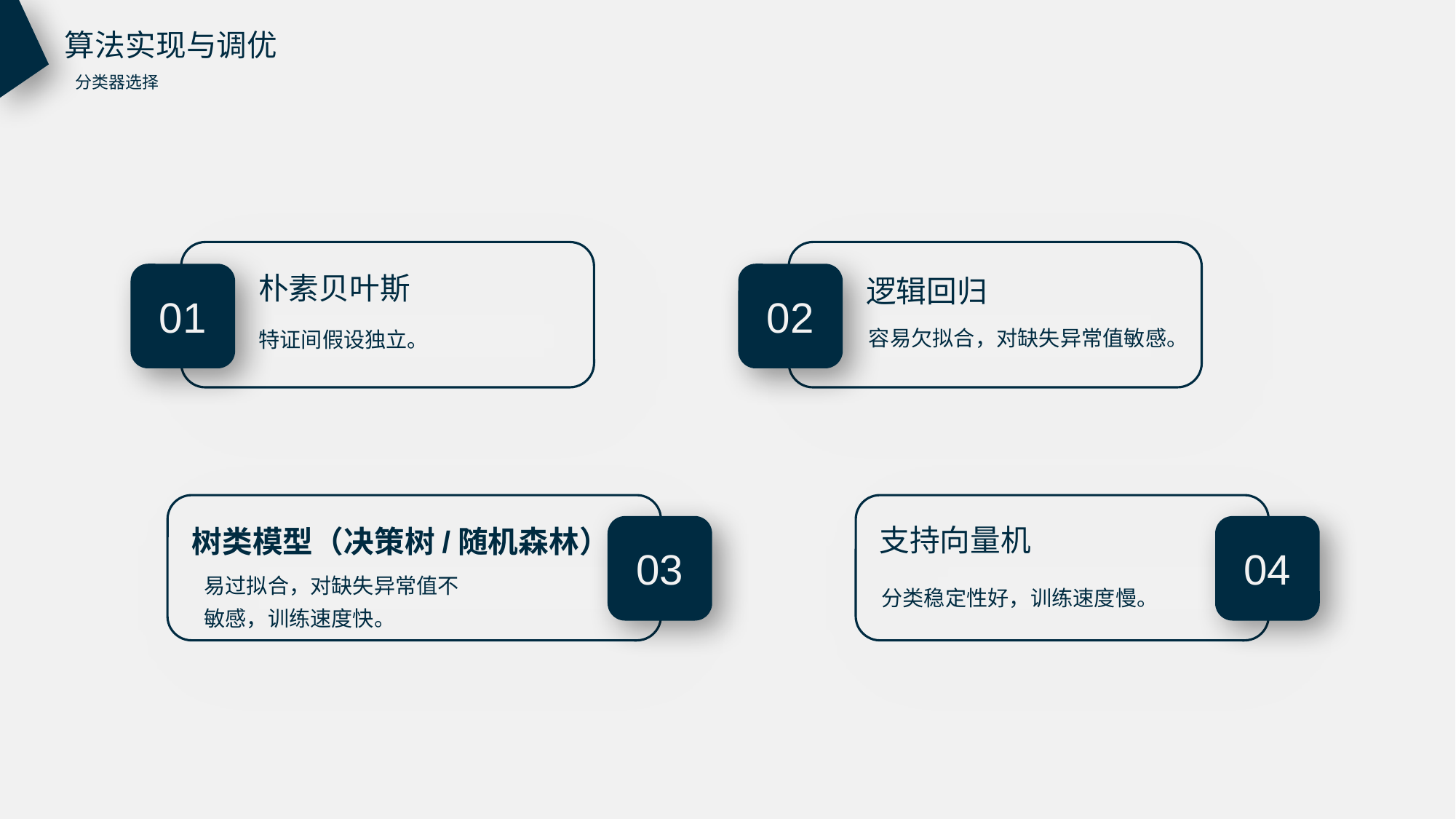

算法实现与调优
  分类器选择

朴素贝叶斯
逻辑回归
01
02
容易欠拟合，对缺失异常值敏感。
特证间假设独立。

支持向量机
树类模型（决策树/随机森林）
03
04
易过拟合，对缺失异常值不敏感，训练速度快。
分类稳定性好，训练速度慢。